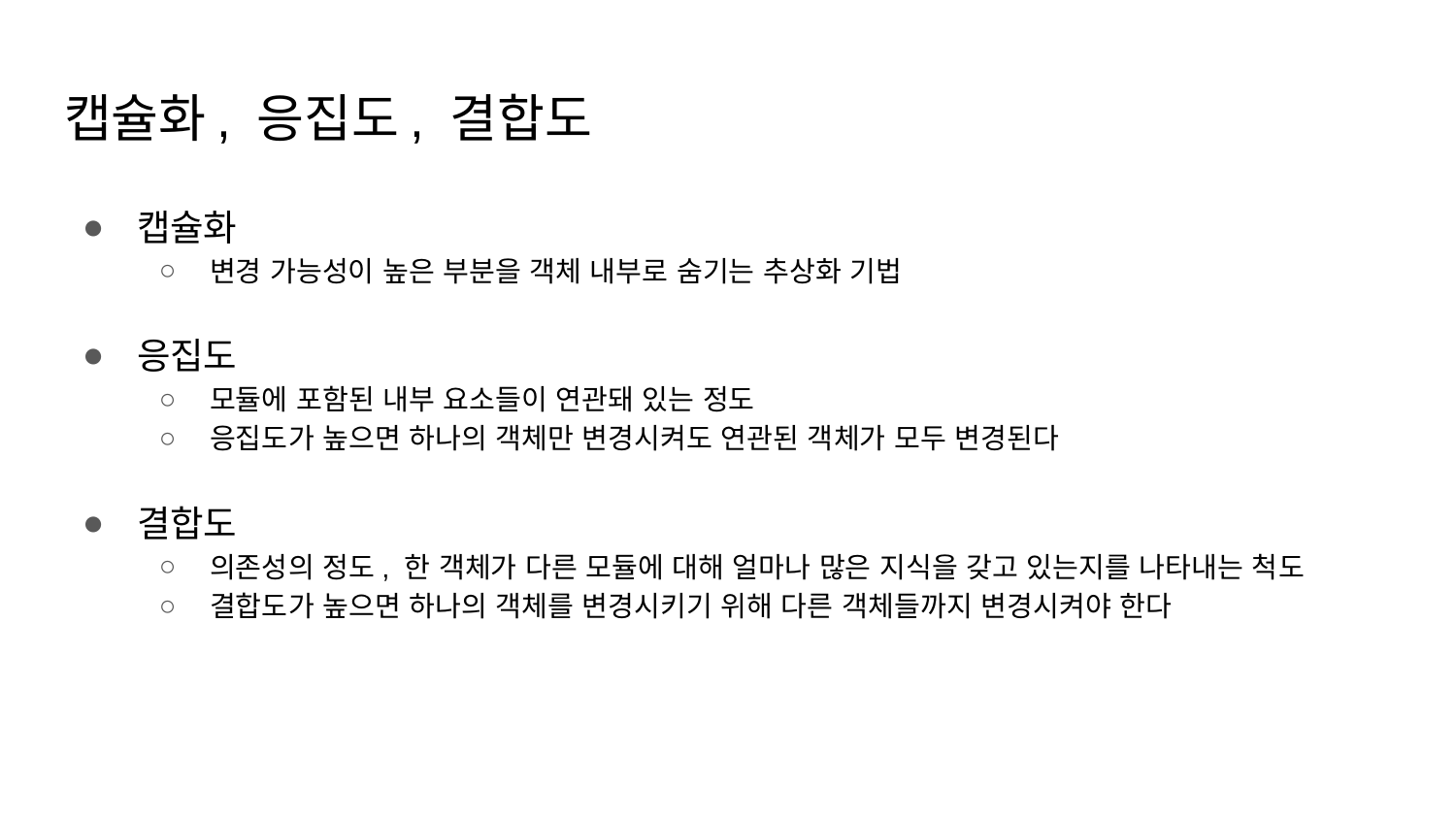

# 캡슐화, 응집도, 결합도
캡슐화
변경 가능성이 높은 부분을 객체 내부로 숨기는 추상화 기법
응집도
모듈에 포함된 내부 요소들이 연관돼 있는 정도
응집도가 높으면 하나의 객체만 변경시켜도 연관된 객체가 모두 변경된다
결합도
의존성의 정도, 한 객체가 다른 모듈에 대해 얼마나 많은 지식을 갖고 있는지를 나타내는 척도
결합도가 높으면 하나의 객체를 변경시키기 위해 다른 객체들까지 변경시켜야 한다